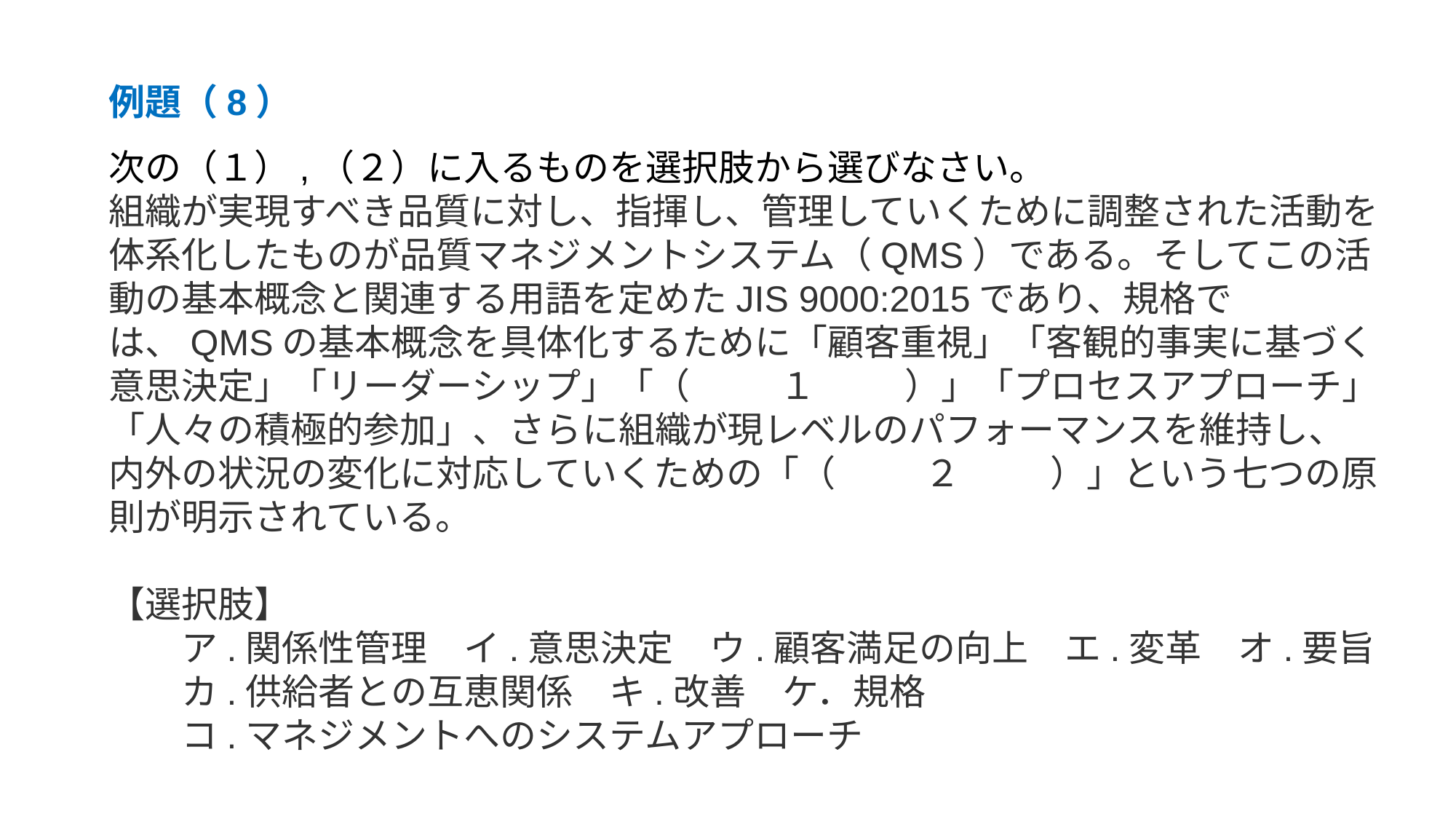

例題（8）

次の（１）,（２）に入るものを選択肢から選びなさい。
組織が実現すべき品質に対し、指揮し、管理していくために調整された活動を体系化したものが品質マネジメントシステム（QMS）である。そしてこの活動の基本概念と関連する用語を定めたJIS 9000:2015であり、規格では、QMSの基本概念を具体化するために「顧客重視」「客観的事実に基づく意思決定」「リーダーシップ」「（  　　１　 　 ）」「プロセスアプローチ」「人々の積極的参加」、さらに組織が現レベルのパフォーマンスを維持し、内外の状況の変化に対応していくための「（  　　２ 　　 ）」という七つの原則が明示されている。

【選択肢】
　　ア.関係性管理　イ.意思決定　ウ.顧客満足の向上　エ.変革　オ.要旨
　　カ.供給者との互恵関係　キ.改善　ケ．規格
　　コ.マネジメントへのシステムアプローチ